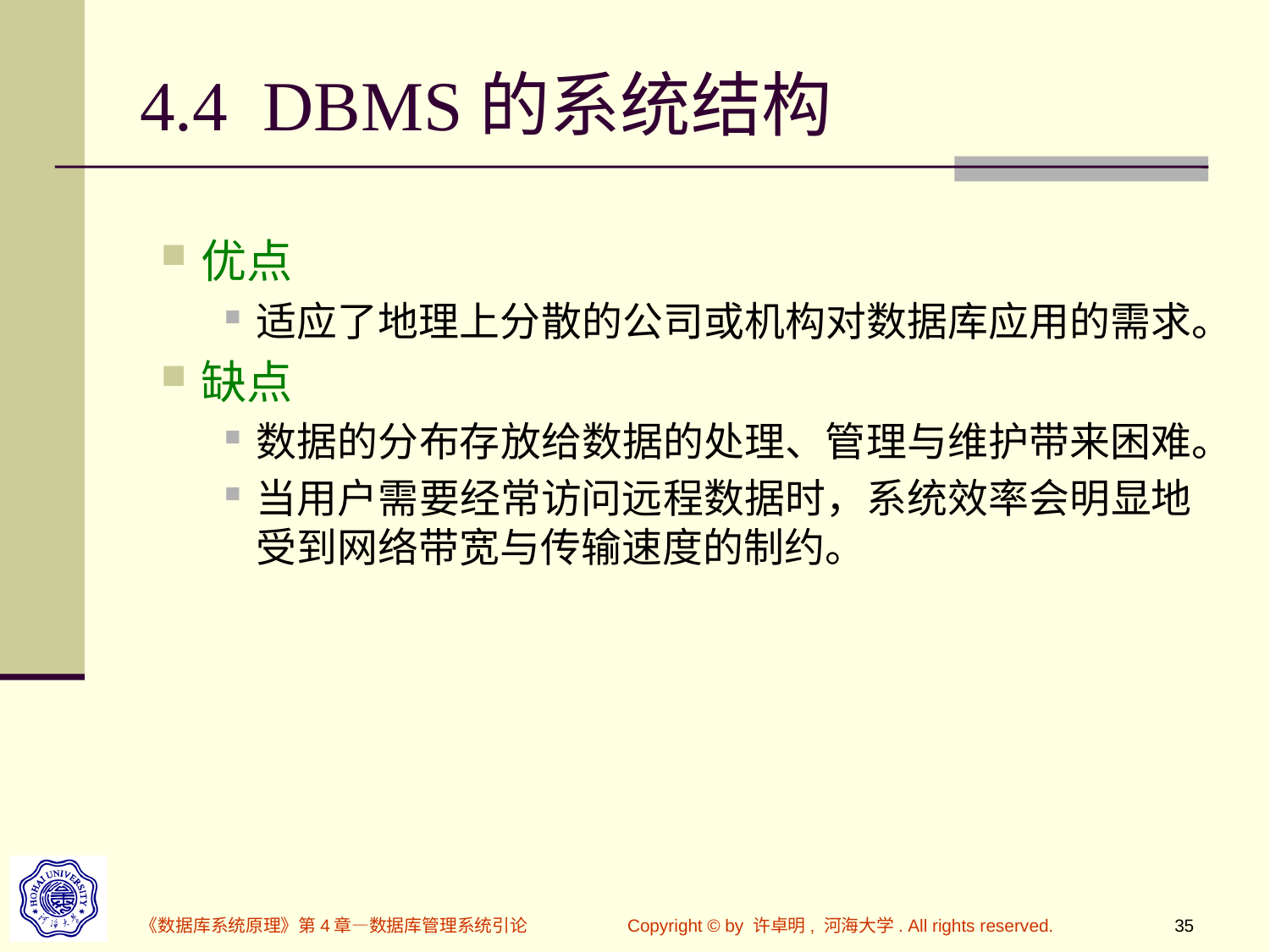

# 4.4  DBMS的系统结构
优点
适应了地理上分散的公司或机构对数据库应用的需求。
缺点
数据的分布存放给数据的处理、管理与维护带来困难。
当用户需要经常访问远程数据时，系统效率会明显地受到网络带宽与传输速度的制约。
《数据库系统原理》第4章—数据库管理系统引论
Copyright © by 许卓明, 河海大学. All rights reserved.
35